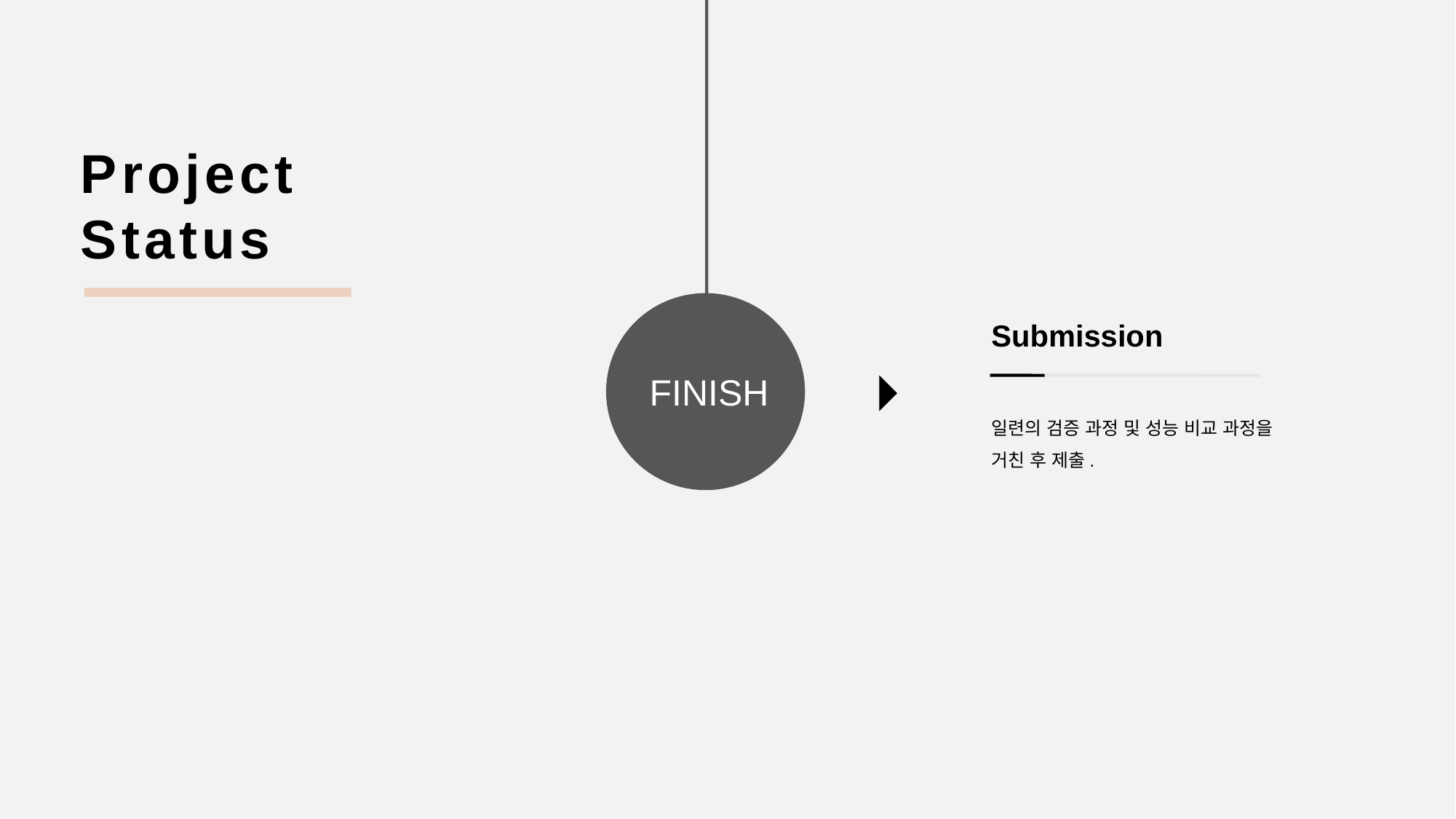

FINISH
Project
Status

Submission

일련의 검증 과정 및 성능 비교 과정을 거친 후 제출.